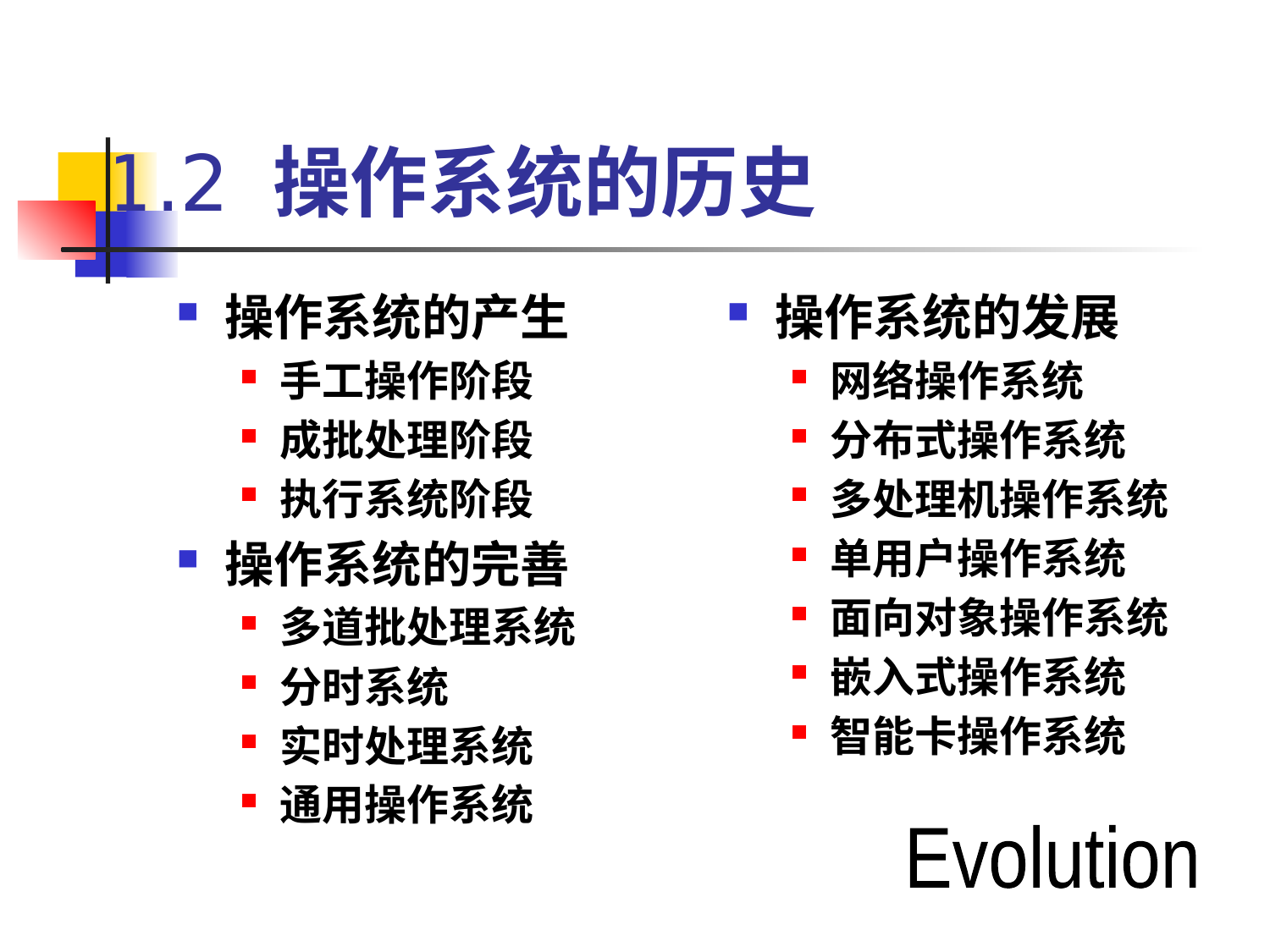

# 1.2 操作系统的历史
操作系统的产生
手工操作阶段
成批处理阶段
执行系统阶段
操作系统的完善
多道批处理系统
分时系统
实时处理系统
通用操作系统

操作系统的发展
网络操作系统
分布式操作系统
多处理机操作系统
单用户操作系统
面向对象操作系统
嵌入式操作系统
智能卡操作系统
Evolution